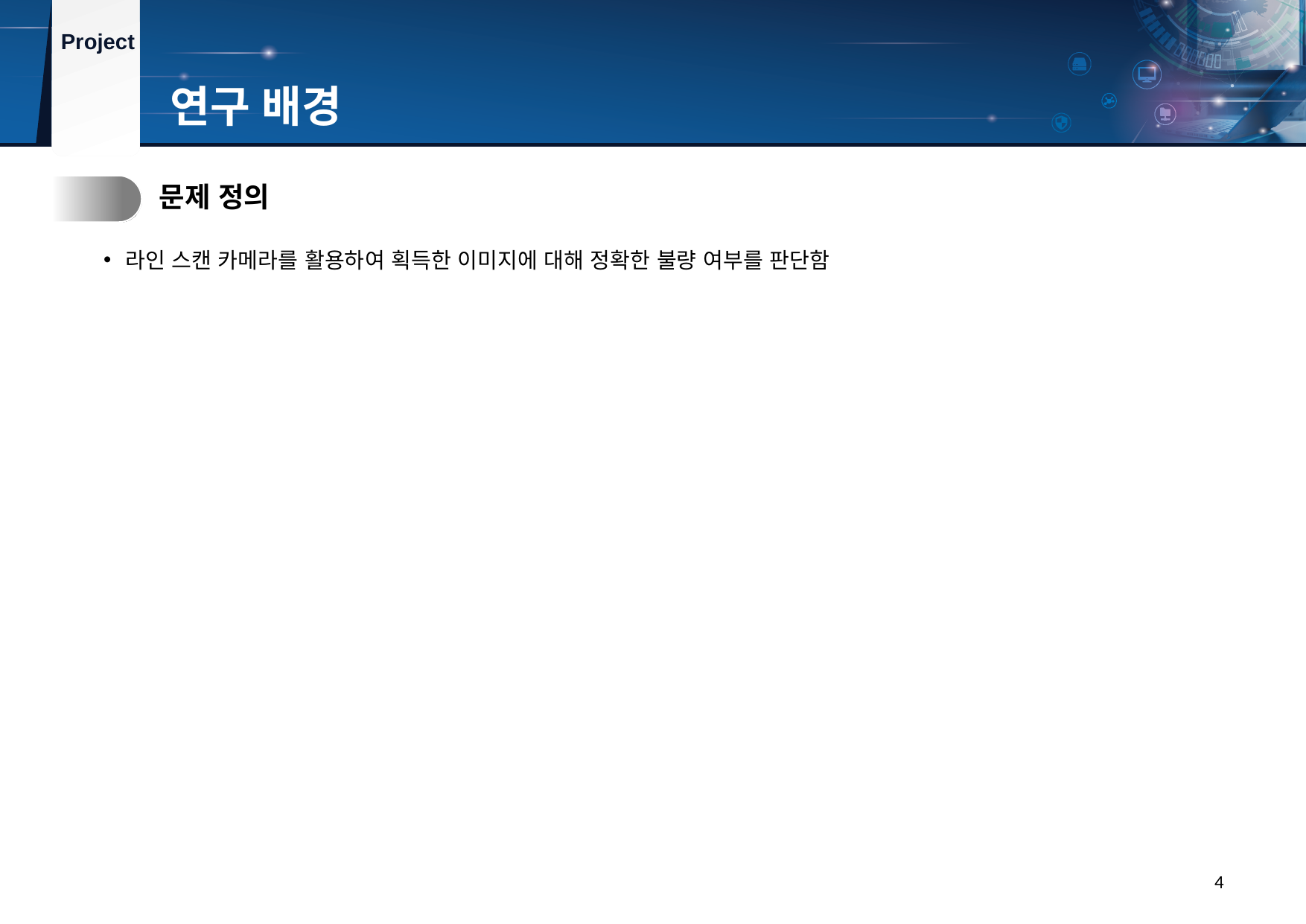

연구 배경

2.
문제 정의
라인 스캔 카메라를 활용하여 획득한 이미지에 대해 정확한 불량 여부를 판단함
4